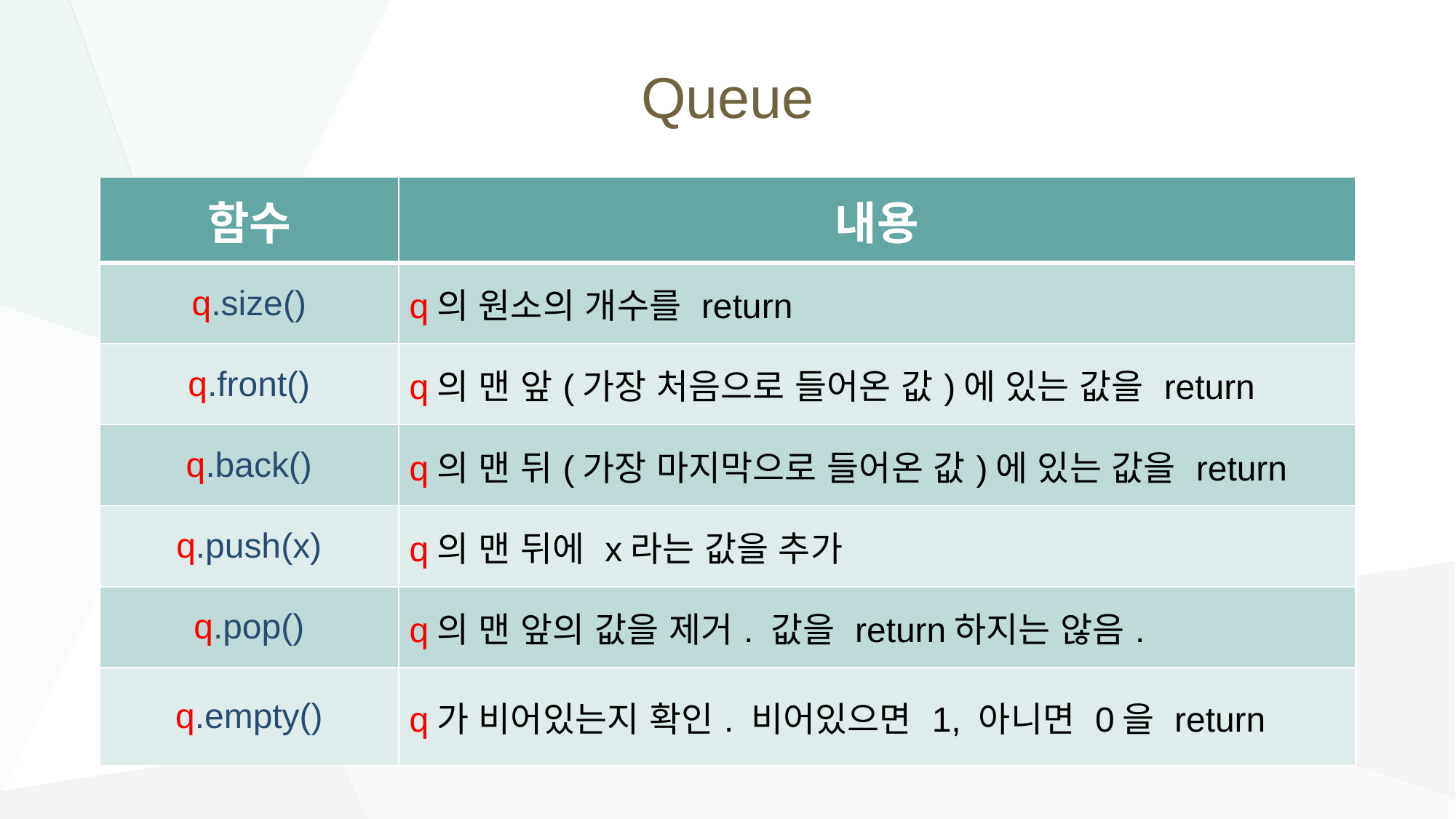

# Queue
| 함수 | 내용 |
| --- | --- |
| q.size() | q의 원소의 개수를 return |
| q.front() | q의 맨 앞(가장 처음으로 들어온 값)에 있는 값을 return |
| q.back() | q의 맨 뒤(가장 마지막으로 들어온 값)에 있는 값을 return |
| q.push(x) | q의 맨 뒤에 x라는 값을 추가 |
| q.pop() | q의 맨 앞의 값을 제거. 값을 return하지는 않음. |
| q.empty() | q가 비어있는지 확인. 비어있으면 1, 아니면 0을 return |